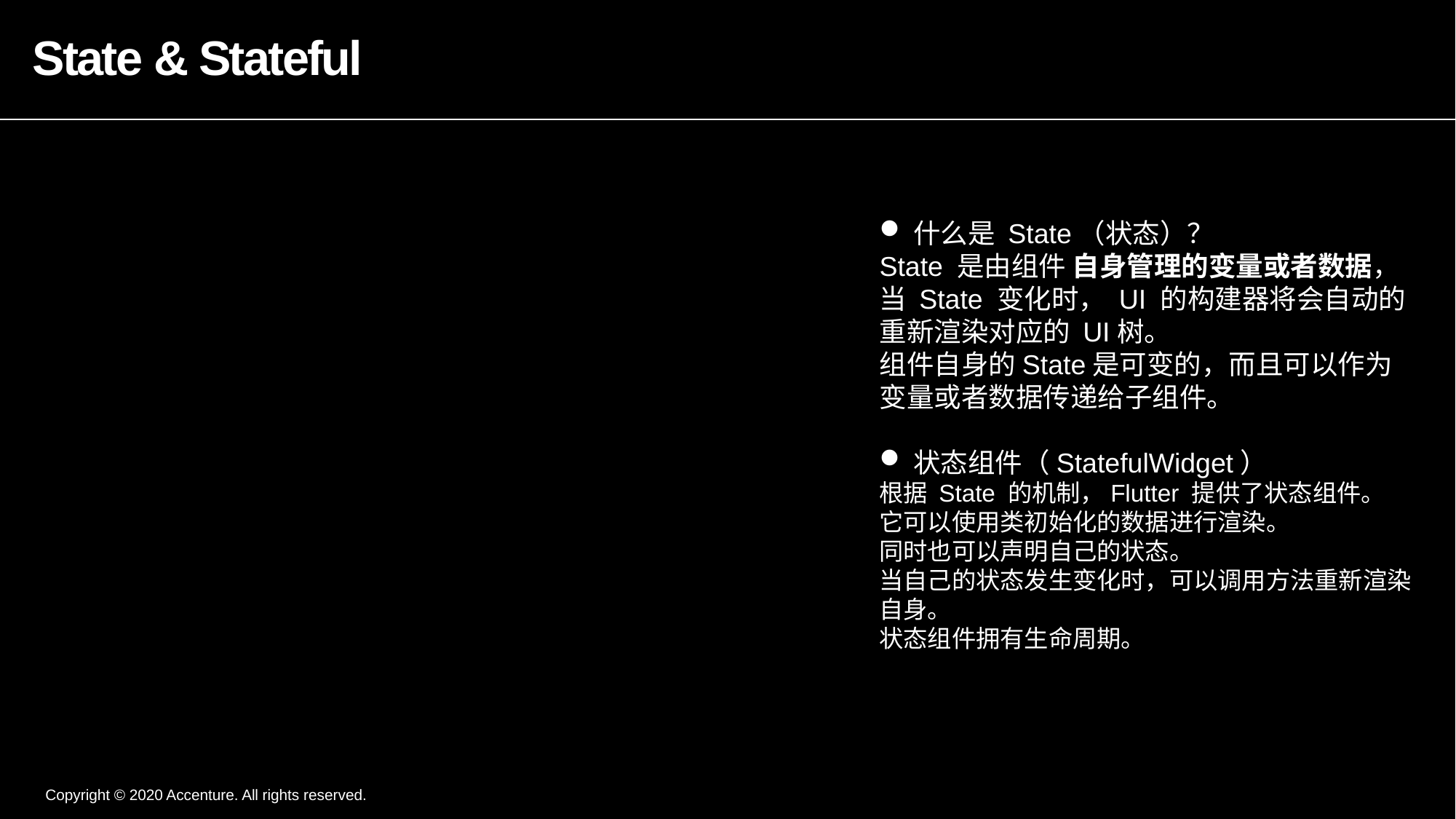

# State & Stateful

什么是 State（状态）？
State 是由组件 自身管理的变量或者数据， 当 State 变化时， UI 的构建器将会自动的重新渲染对应的 UI树。
组件自身的State是可变的，而且可以作为变量或者数据传递给子组件。

状态组件（StatefulWidget）
根据 State 的机制，Flutter 提供了状态组件。
它可以使用类初始化的数据进行渲染。
同时也可以声明自己的状态。
当自己的状态发生变化时，可以调用方法重新渲染自身。
状态组件拥有生命周期。